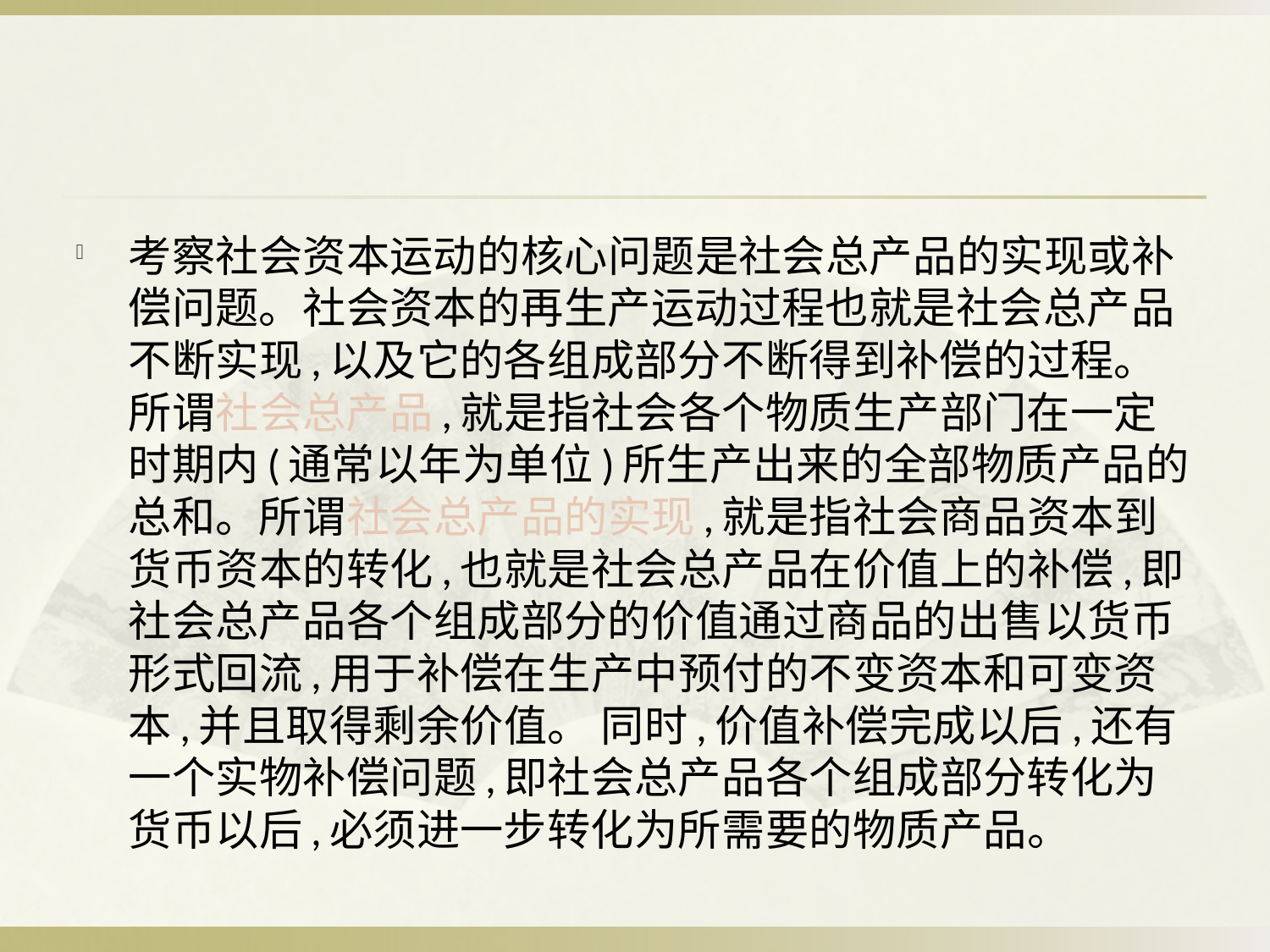

#
考察社会资本运动的核心问题是社会总产品的实现或补偿问题。社会资本的再生产运动过程也就是社会总产品不断实现,以及它的各组成部分不断得到补偿的过程。所谓社会总产品,就是指社会各个物质生产部门在一定时期内(通常以年为单位)所生产出来的全部物质产品的总和。所谓社会总产品的实现,就是指社会商品资本到货币资本的转化,也就是社会总产品在价值上的补偿,即社会总产品各个组成部分的价值通过商品的出售以货币形式回流,用于补偿在生产中预付的不变资本和可变资本,并且取得剩余价值。 同时,价值补偿完成以后,还有一个实物补偿问题,即社会总产品各个组成部分转化为货币以后,必须进一步转化为所需要的物质产品。